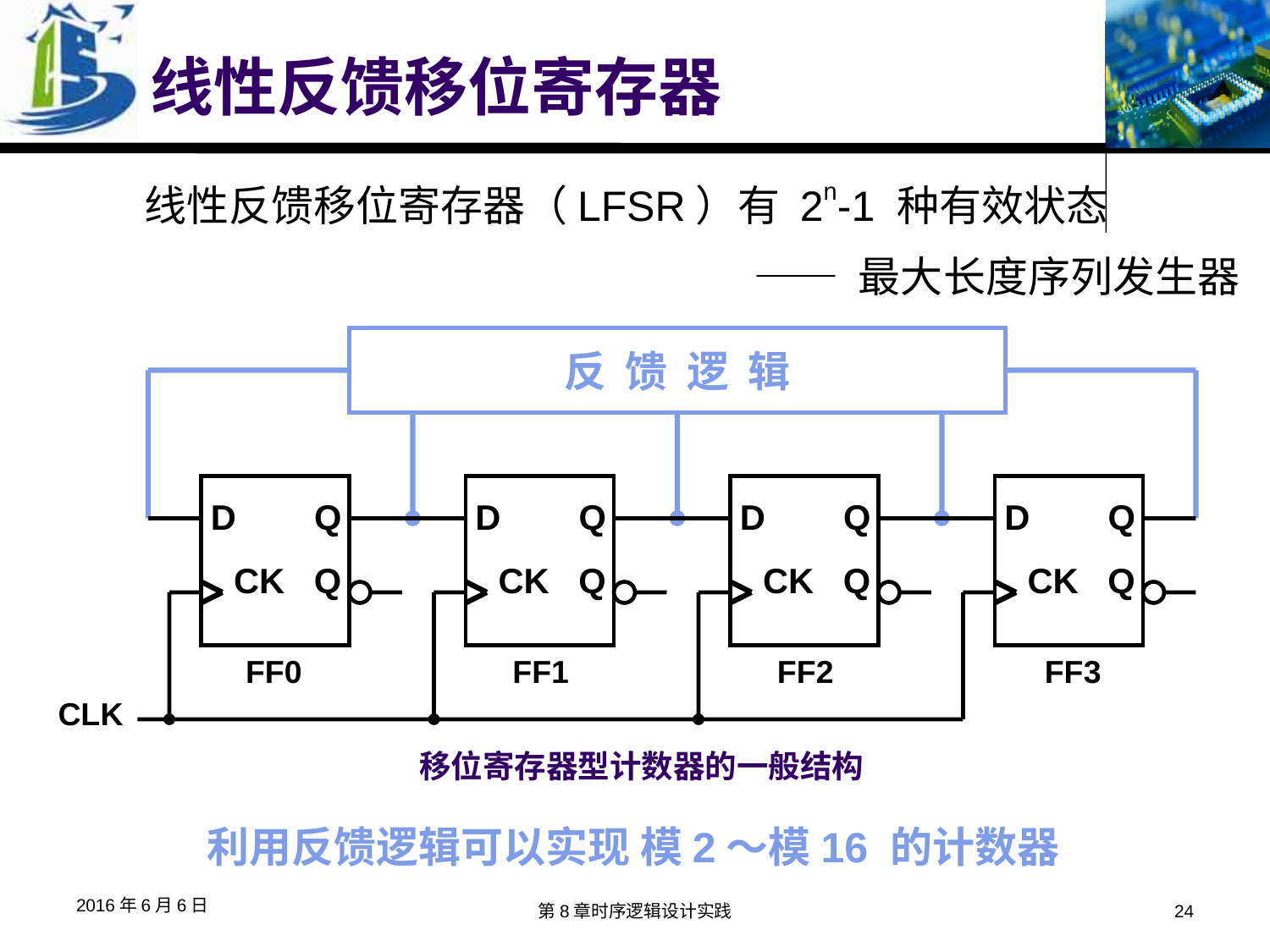

# 线性反馈移位寄存器
线性反馈移位寄存器（LFSR）有 2n-1 种有效状态
—— 最大长度序列发生器
反  馈  逻  辑

D        Q
  CK   Q
D        Q
  CK   Q
D        Q
  CK   Q
D        Q
  CK   Q

FF0
FF1
FF2
FF3
CLK

移位寄存器型计数器的一般结构
利用反馈逻辑可以实现 模2～模16 的计数器
2016年6月6日
第8章时序逻辑设计实践
24